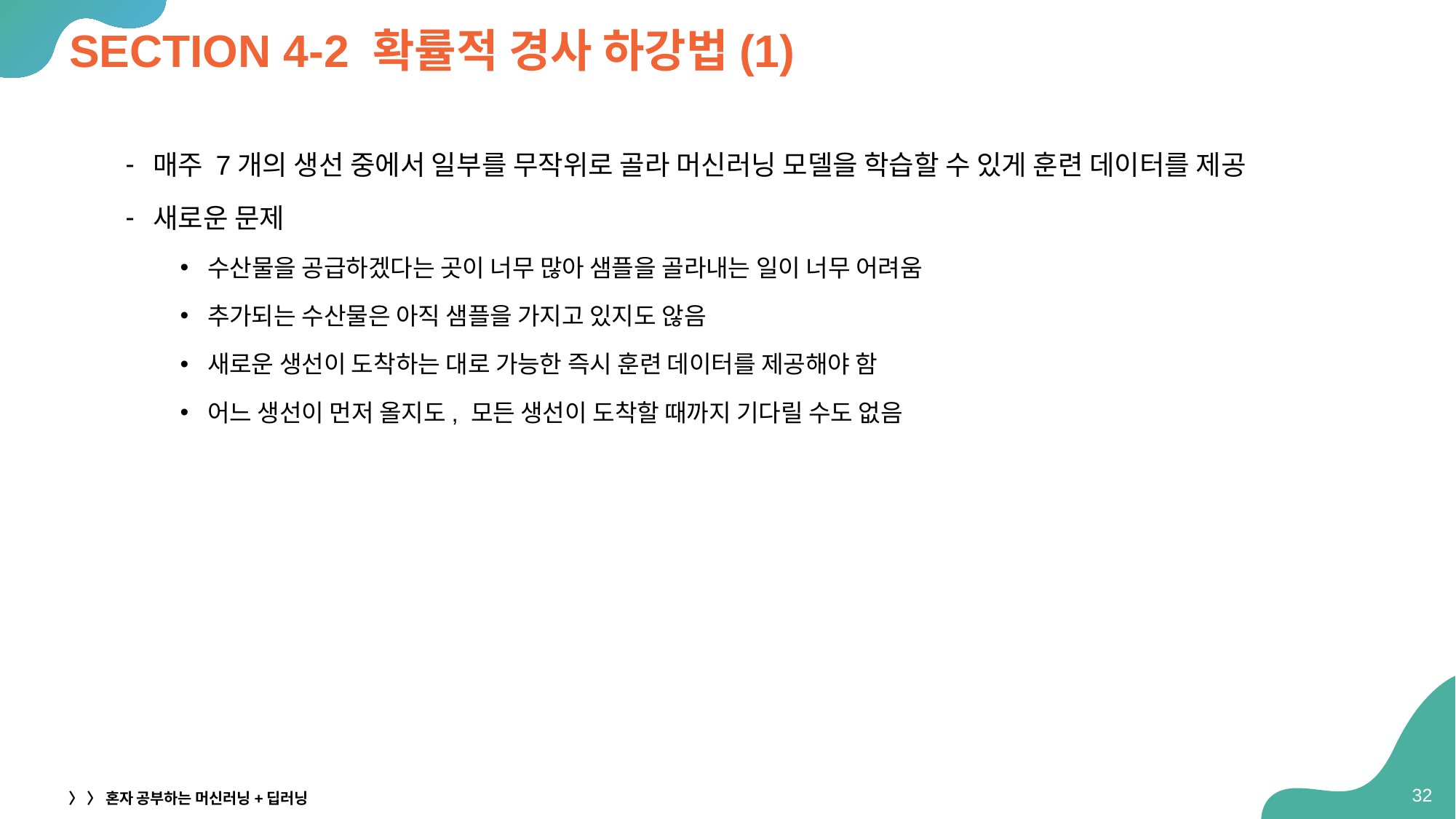

# SECTION 4-2 확률적 경사 하강법(1)
매주 7개의 생선 중에서 일부를 무작위로 골라 머신러닝 모델을 학습할 수 있게 훈련 데이터를 제공
새로운 문제
수산물을 공급하겠다는 곳이 너무 많아 샘플을 골라내는 일이 너무 어려움
추가되는 수산물은 아직 샘플을 가지고 있지도 않음
새로운 생선이 도착하는 대로 가능한 즉시 훈련 데이터를 제공해야 함
어느 생선이 먼저 올지도, 모든 생선이 도착할 때까지 기다릴 수도 없음
32
〉 〉 혼자 공부하는 머신러닝+딥러닝